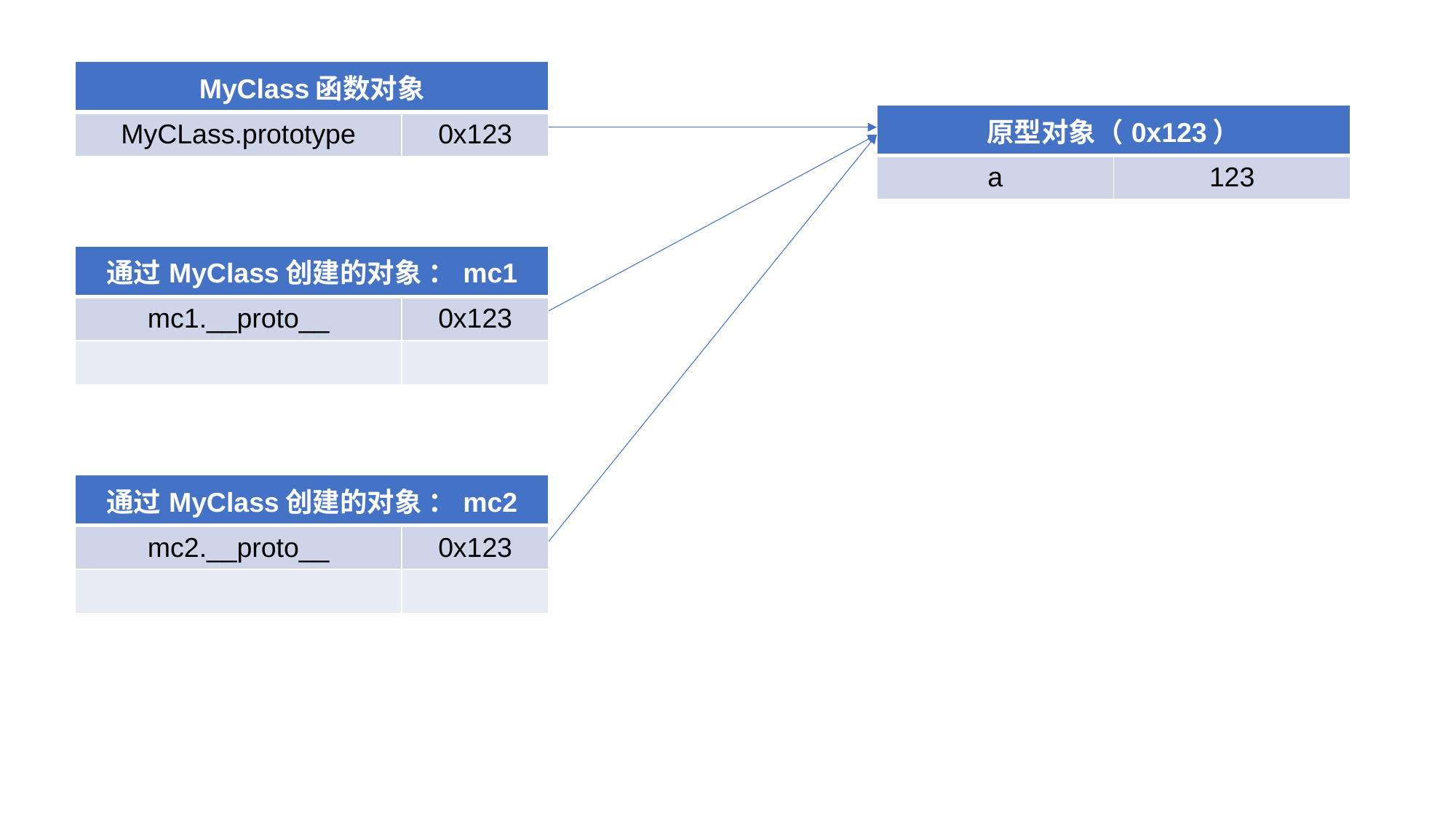

| MyClass函数对象 |  |
| --- | --- |
| MyCLass.prototype | 0x123 |
| 原型对象（0x123） |  |
| --- | --- |
| a | 123 |
| 通过MyClass创建的对象 ：mc1 |  |
| --- | --- |
| mc1.\_\_proto\_\_ | 0x123 |
|  |  |
| 通过MyClass创建的对象 ：mc2 |  |
| --- | --- |
| mc2.\_\_proto\_\_ | 0x123 |
|  |  |